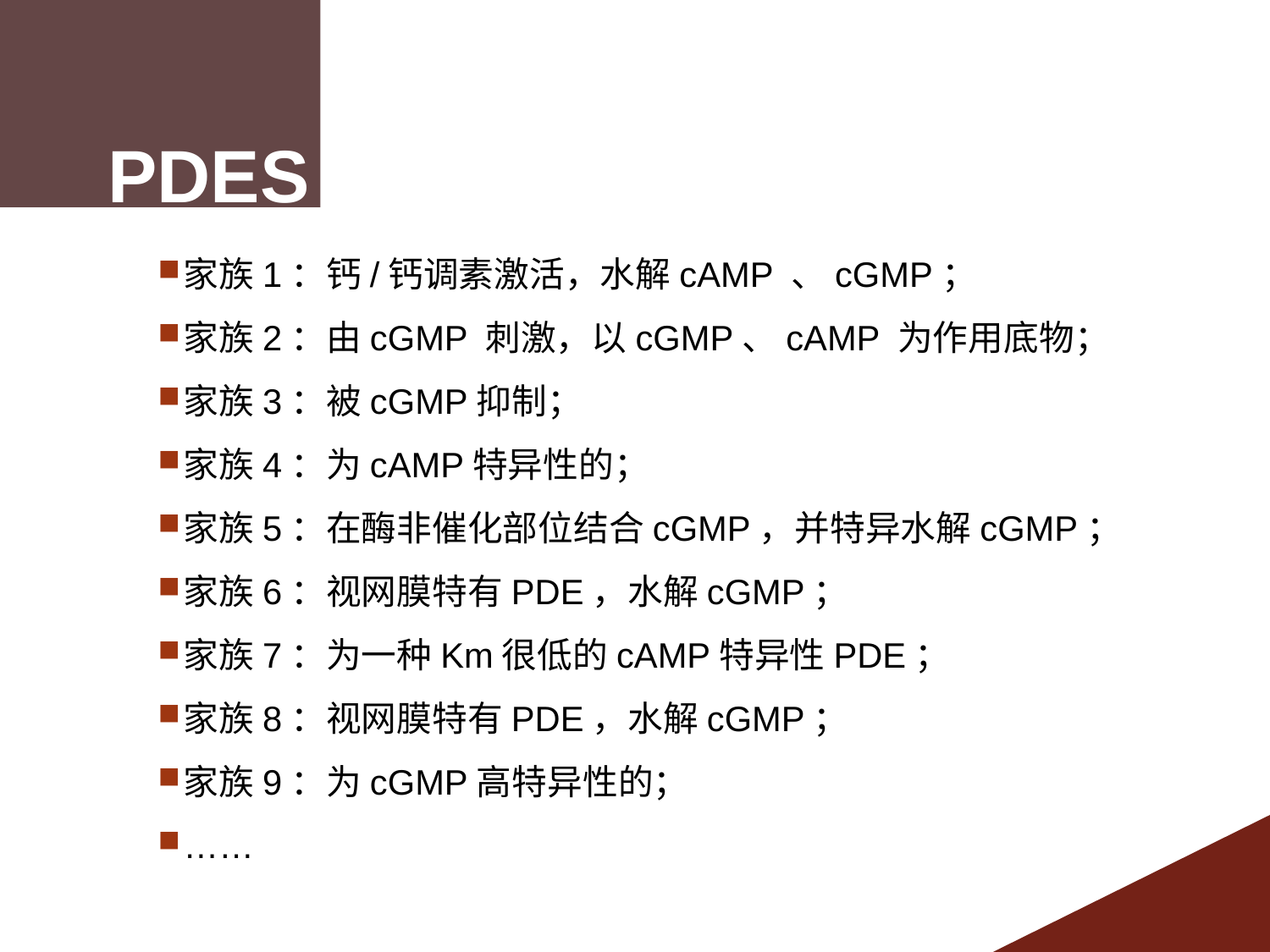

# PDEs
家族1：钙/钙调素激活，水解cAMP 、cGMP；
家族2：由cGMP 刺激，以cGMP、cAMP 为作用底物；
家族3：被cGMP抑制；
家族4：为cAMP特异性的；
家族5：在酶非催化部位结合cGMP，并特异水解cGMP；
家族6：视网膜特有PDE，水解cGMP；
家族7：为一种Km很低的cAMP特异性PDE；
家族8：视网膜特有PDE，水解cGMP；
家族9：为cGMP高特异性的；
……

3